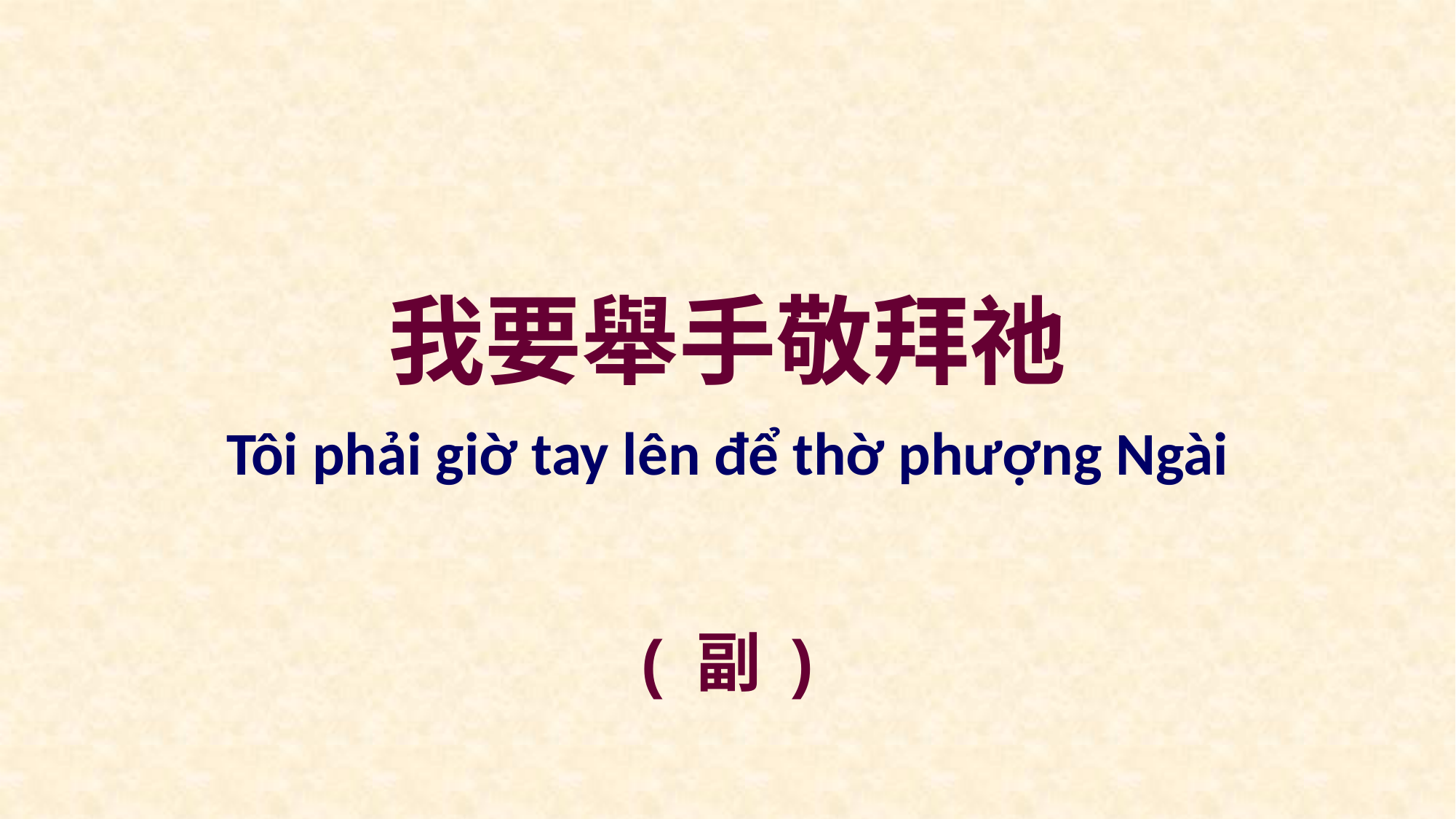

我要舉手敬拜祂
Tôi phải giờ tay lên để thờ phượng Ngài
( 副 )